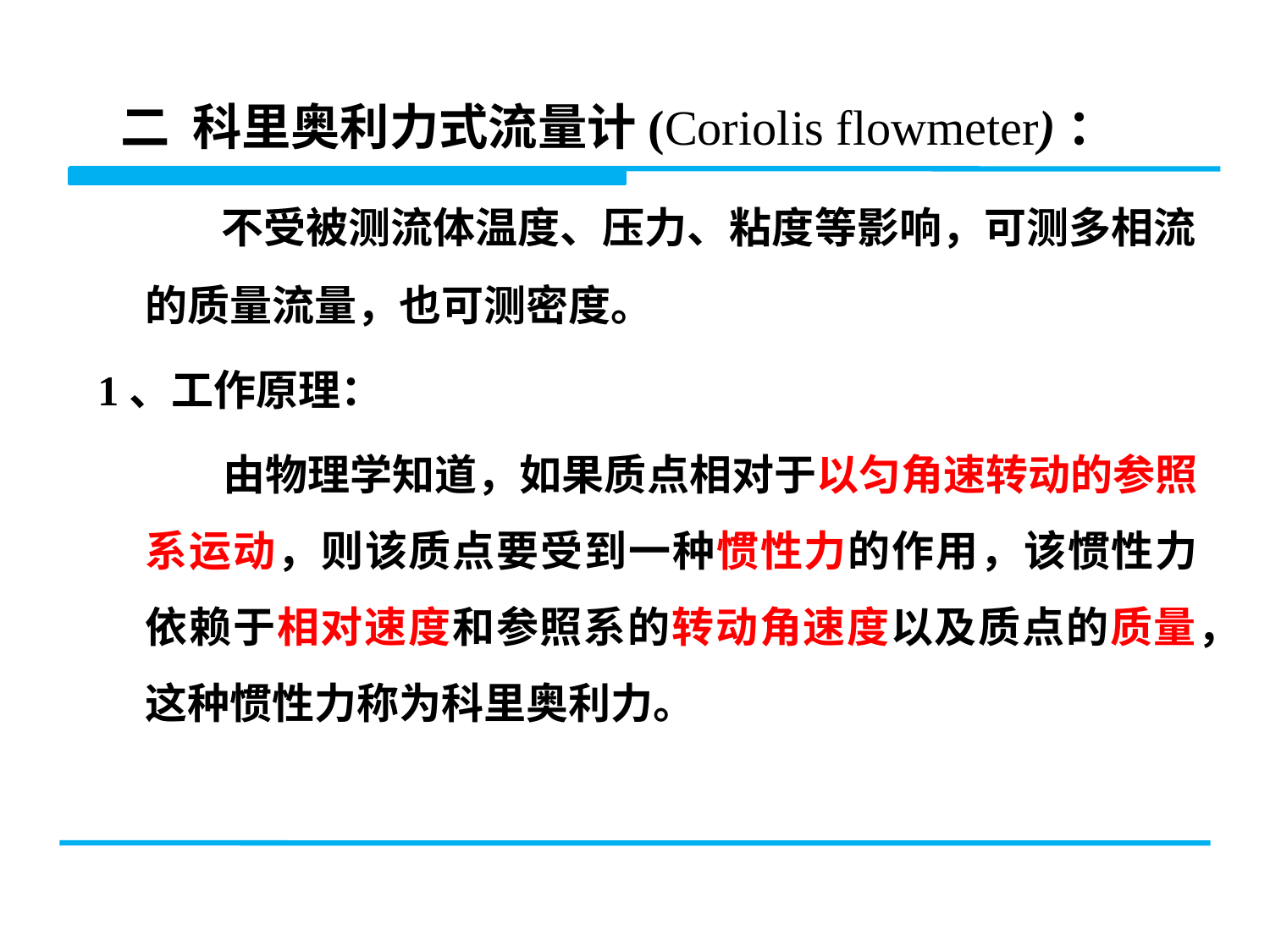

二  科里奥利力式流量计(Coriolis flowmeter)：
          不受被测流体温度、压力、粘度等影响，可测多相流的质量流量，也可测密度。
1、工作原理：
            由物理学知道，如果质点相对于以匀角速转动的参照系运动，则该质点要受到一种惯性力的作用，该惯性力依赖于相对速度和参照系的转动角速度以及质点的质量，这种惯性力称为科里奥利力。